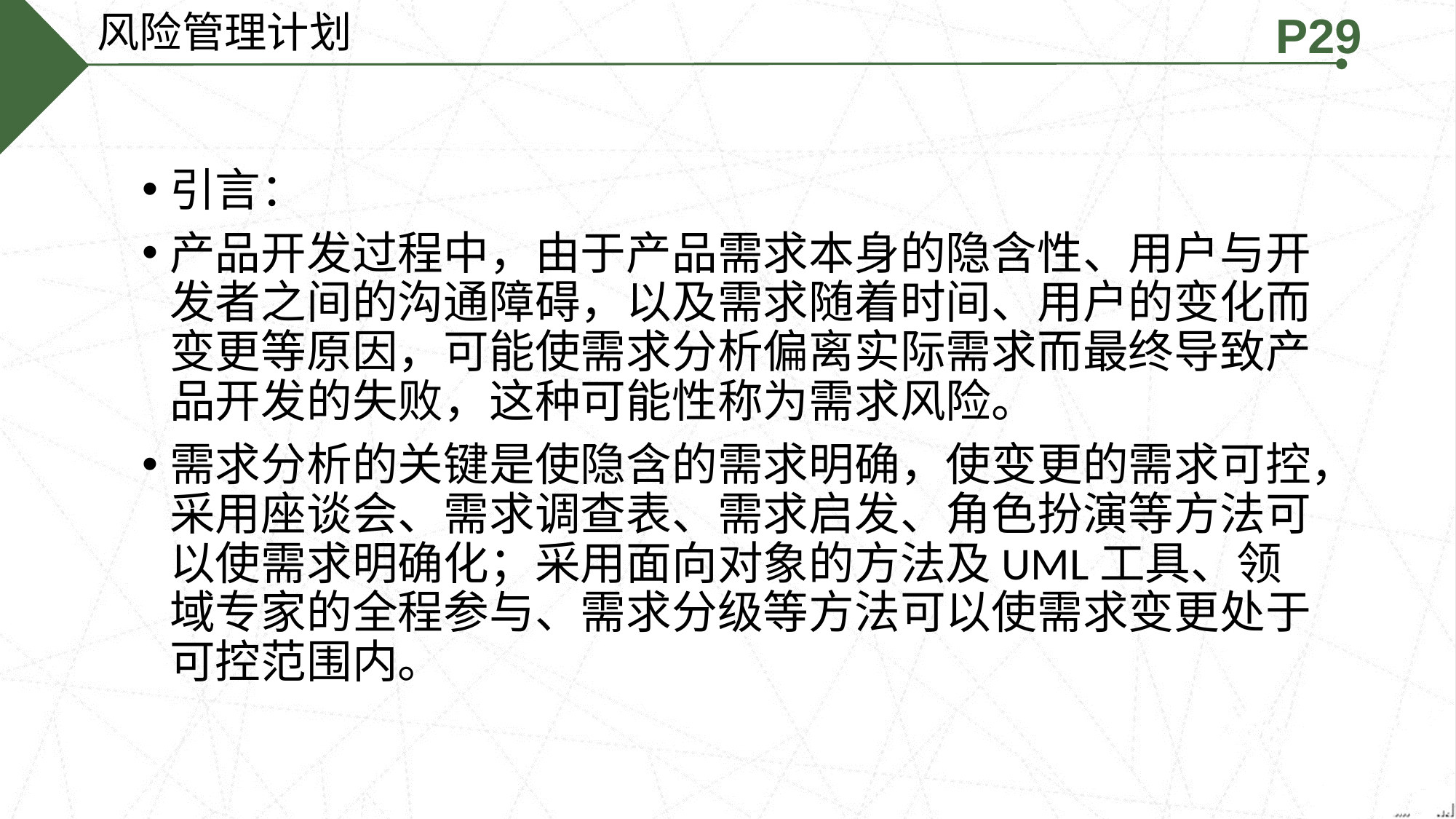

风险管理计划
P29

引言：
产品开发过程中，由于产品需求本身的隐含性、用户与开发者之间的沟通障碍，以及需求随着时间、用户的变化而变更等原因，可能使需求分析偏离实际需求而最终导致产品开发的失败，这种可能性称为需求风险。
需求分析的关键是使隐含的需求明确，使变更的需求可控，采用座谈会、需求调查表、需求启发、角色扮演等方法可以使需求明确化；采用面向对象的方法及UML工具、领域专家的全程参与、需求分级等方法可以使需求变更处于可控范围内。